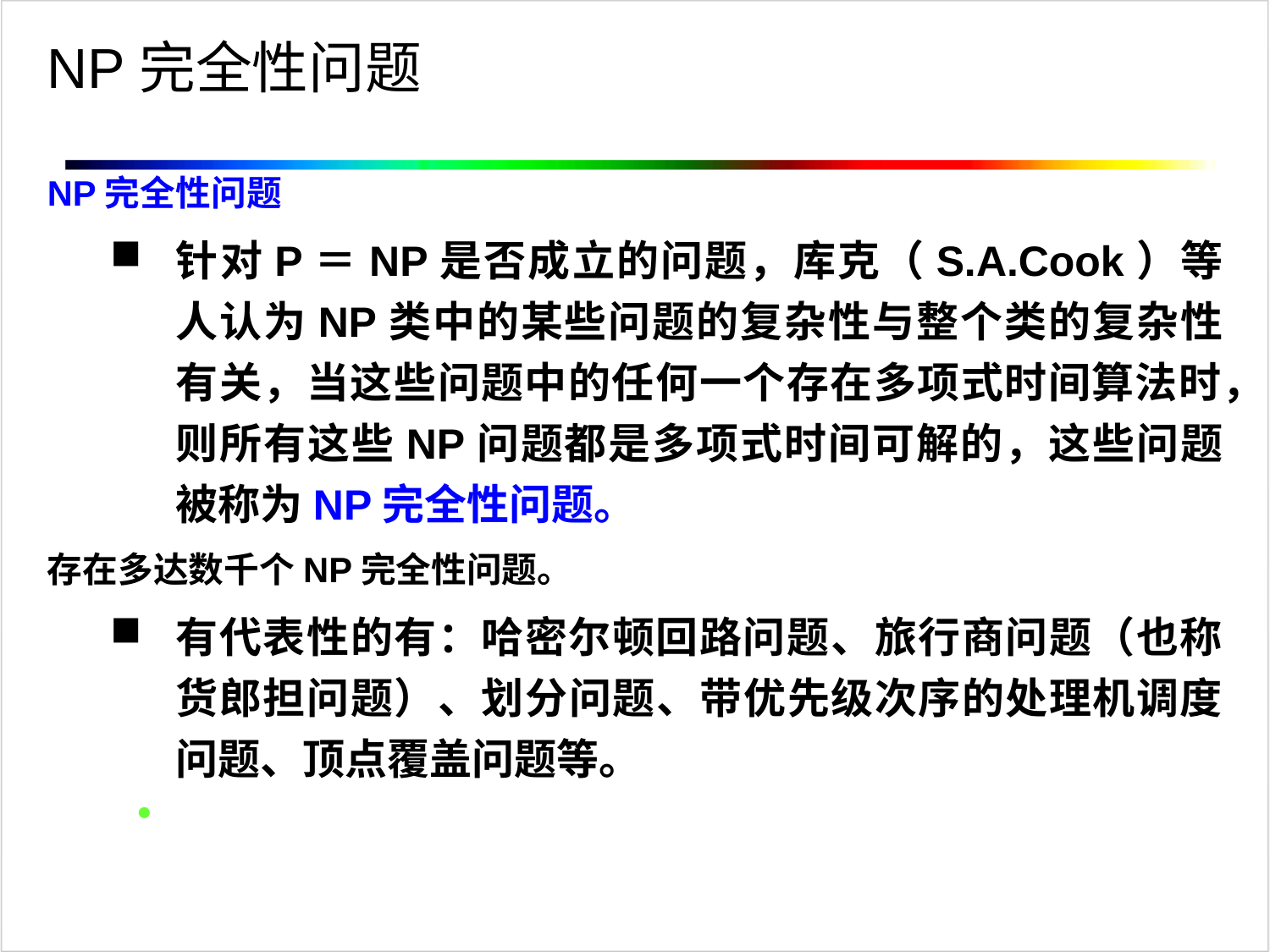

NP完全性问题
NP完全性问题
针对P＝NP是否成立的问题，库克（S.A.Cook）等人认为NP类中的某些问题的复杂性与整个类的复杂性有关，当这些问题中的任何一个存在多项式时间算法时，则所有这些NP问题都是多项式时间可解的，这些问题被称为NP完全性问题。
存在多达数千个NP完全性问题。
有代表性的有：哈密尔顿回路问题、旅行商问题（也称货郎担问题）、划分问题、带优先级次序的处理机调度问题、顶点覆盖问题等。